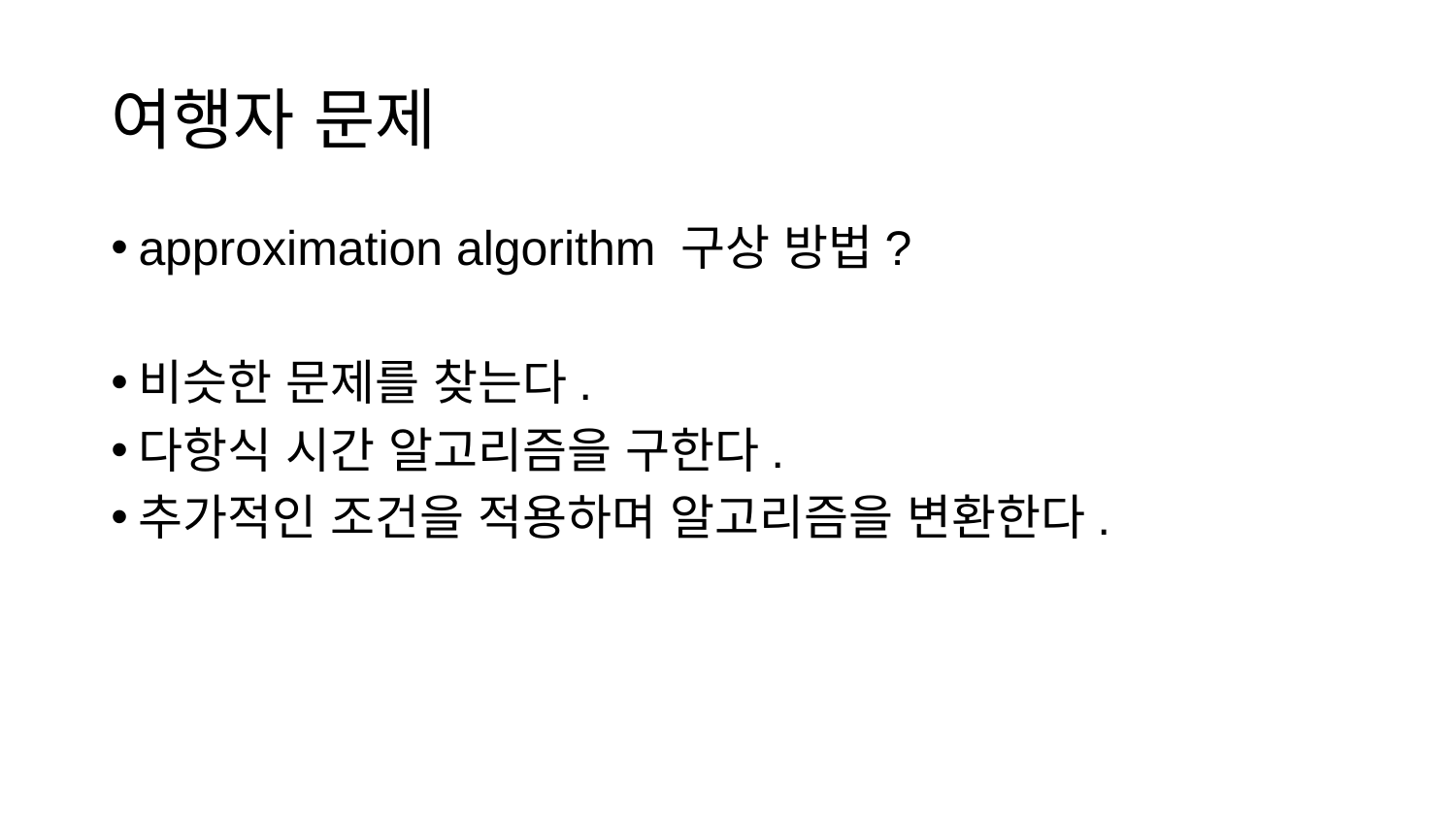

# 여행자 문제
approximation algorithm 구상 방법?

비슷한 문제를 찾는다.
다항식 시간 알고리즘을 구한다.
추가적인 조건을 적용하며 알고리즘을 변환한다.